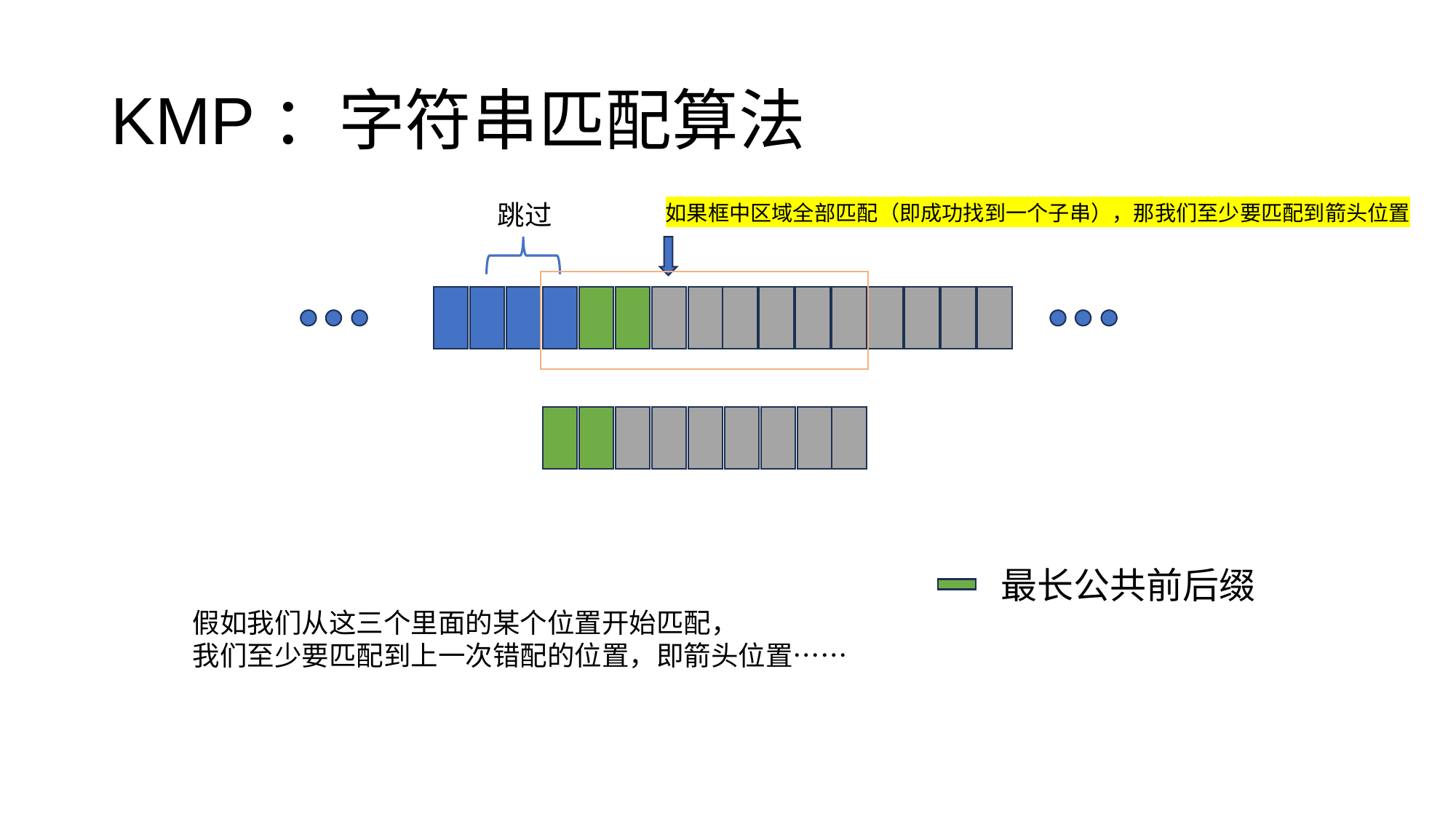

# KMP：字符串匹配算法
跳过
如果框中区域全部匹配（即成功找到一个子串），那我们至少要匹配到箭头位置

最长公共前后缀

假如我们从这三个里面的某个位置开始匹配，
我们至少要匹配到上一次错配的位置，即箭头位置……